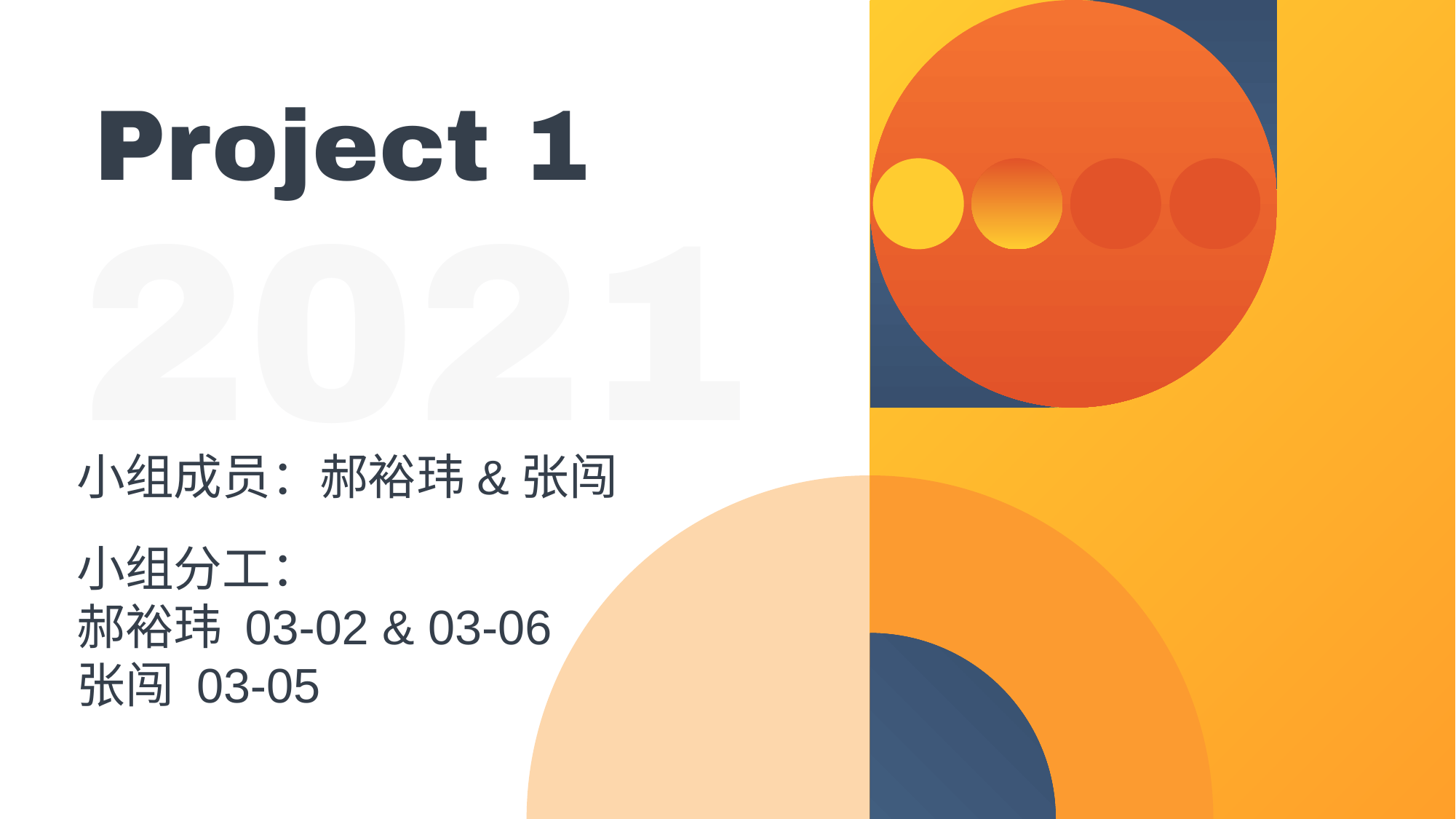

Project 1

2021
小组成员：郝裕玮&张闯

小组分工：
郝裕玮 03-02 & 03-06
张闯 03-05